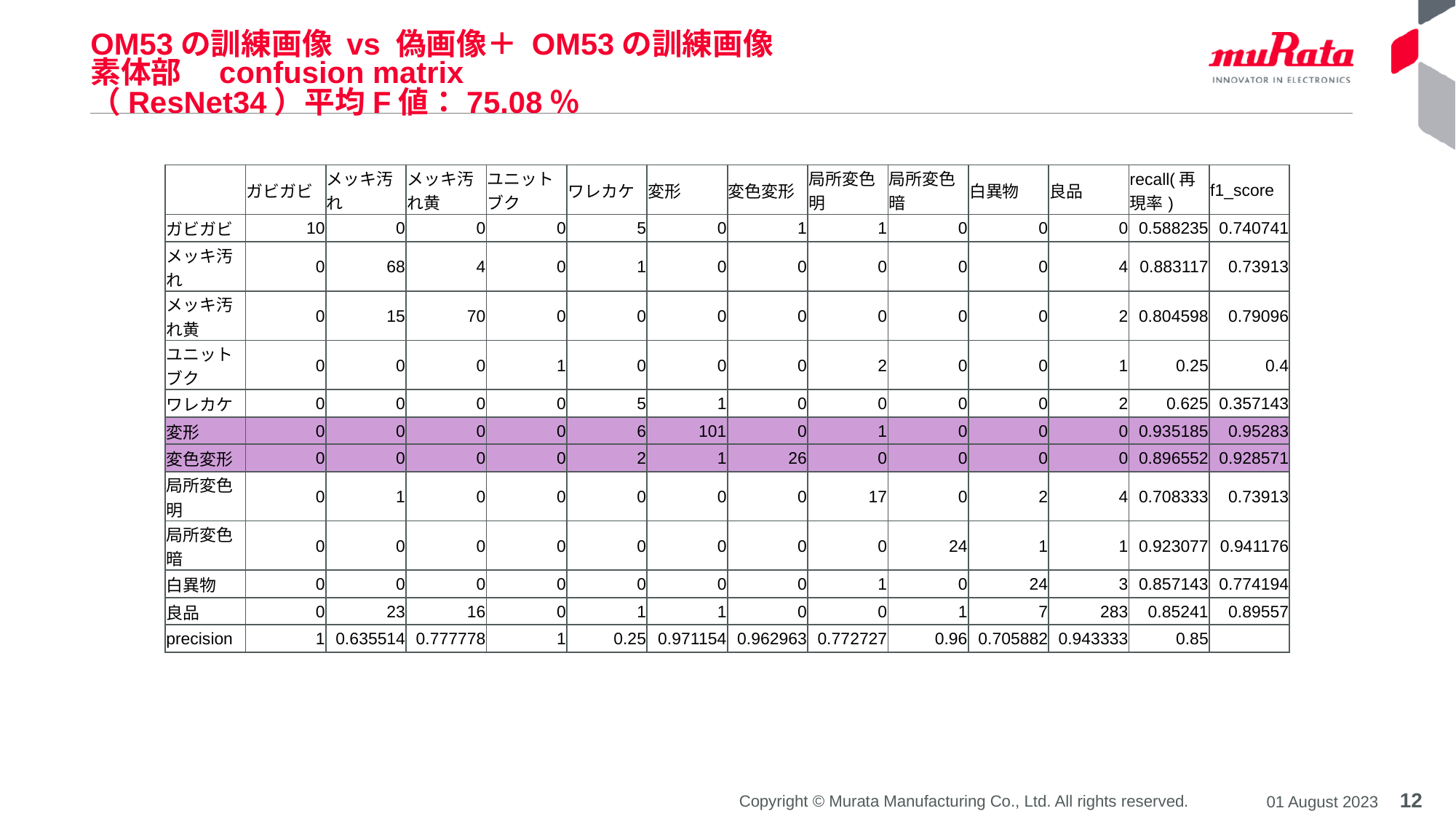

# OM53の訓練画像 vs 偽画像＋ OM53の訓練画像 素体部　confusion matrix　 （ResNet34）平均F値：75.08％
|  | ガビガビ | メッキ汚れ | メッキ汚れ黄 | ユニットブク | ワレカケ | 変形 | 変色変形 | 局所変色明 | 局所変色暗 | 白異物 | 良品 | recall(再現率) | f1\_score |
| --- | --- | --- | --- | --- | --- | --- | --- | --- | --- | --- | --- | --- | --- |
| ガビガビ | 10 | 0 | 0 | 0 | 5 | 0 | 1 | 1 | 0 | 0 | 0 | 0.588235 | 0.740741 |
| メッキ汚れ | 0 | 68 | 4 | 0 | 1 | 0 | 0 | 0 | 0 | 0 | 4 | 0.883117 | 0.73913 |
| メッキ汚れ黄 | 0 | 15 | 70 | 0 | 0 | 0 | 0 | 0 | 0 | 0 | 2 | 0.804598 | 0.79096 |
| ユニットブク | 0 | 0 | 0 | 1 | 0 | 0 | 0 | 2 | 0 | 0 | 1 | 0.25 | 0.4 |
| ワレカケ | 0 | 0 | 0 | 0 | 5 | 1 | 0 | 0 | 0 | 0 | 2 | 0.625 | 0.357143 |
| 変形 | 0 | 0 | 0 | 0 | 6 | 101 | 0 | 1 | 0 | 0 | 0 | 0.935185 | 0.95283 |
| 変色変形 | 0 | 0 | 0 | 0 | 2 | 1 | 26 | 0 | 0 | 0 | 0 | 0.896552 | 0.928571 |
| 局所変色明 | 0 | 1 | 0 | 0 | 0 | 0 | 0 | 17 | 0 | 2 | 4 | 0.708333 | 0.73913 |
| 局所変色暗 | 0 | 0 | 0 | 0 | 0 | 0 | 0 | 0 | 24 | 1 | 1 | 0.923077 | 0.941176 |
| 白異物 | 0 | 0 | 0 | 0 | 0 | 0 | 0 | 1 | 0 | 24 | 3 | 0.857143 | 0.774194 |
| 良品 | 0 | 23 | 16 | 0 | 1 | 1 | 0 | 0 | 1 | 7 | 283 | 0.85241 | 0.89557 |
| precision | 1 | 0.635514 | 0.777778 | 1 | 0.25 | 0.971154 | 0.962963 | 0.772727 | 0.96 | 0.705882 | 0.943333 | 0.85 |  |